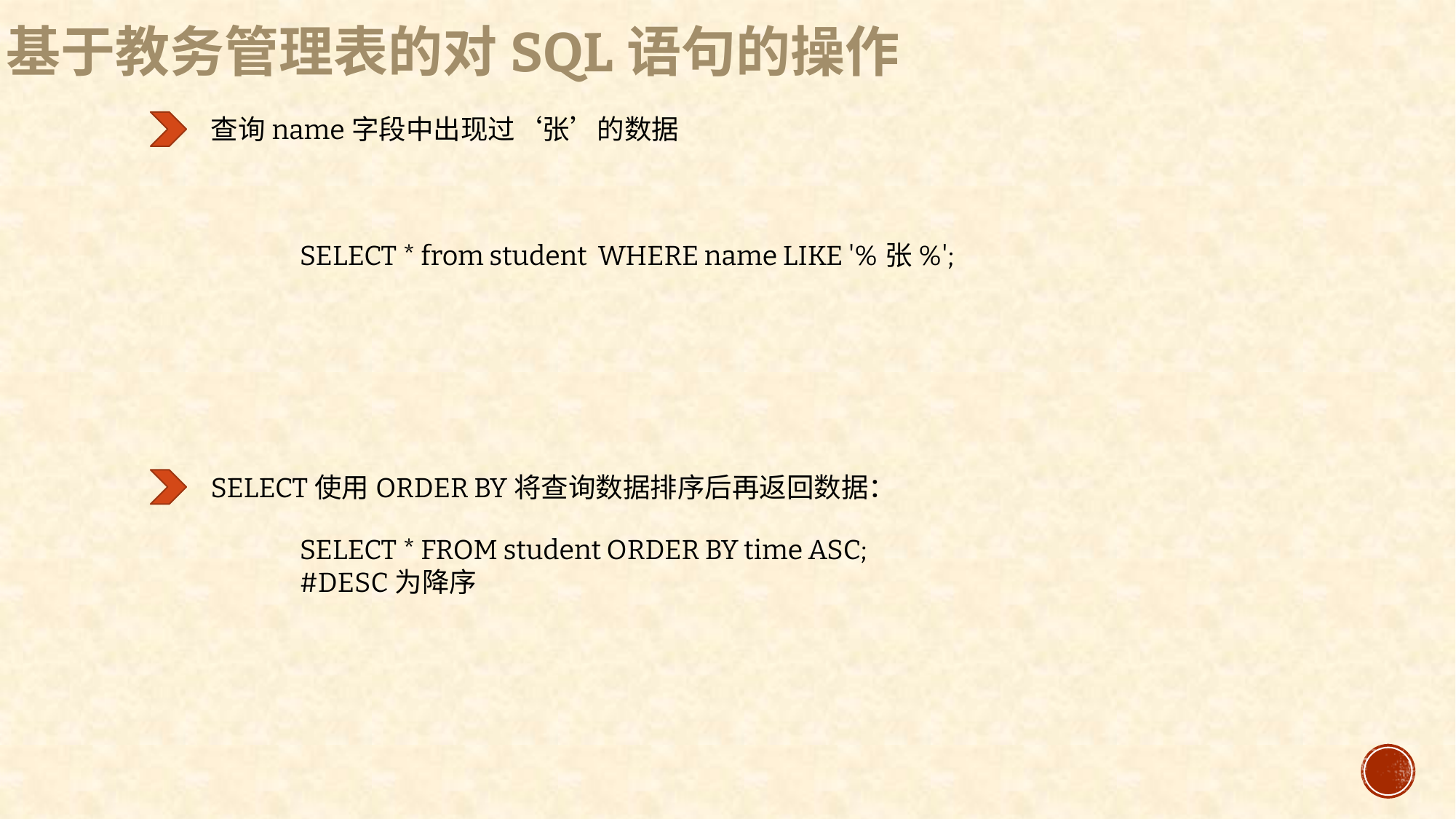

基于教务管理表的对SQL语句的操作
查询name字段中出现过‘张’的数据

SELECT * from student  WHERE name LIKE '%张%';
SELECT使用ORDER BY将查询数据排序后再返回数据：

SELECT * FROM student ORDER BY time ASC;
#DESC为降序